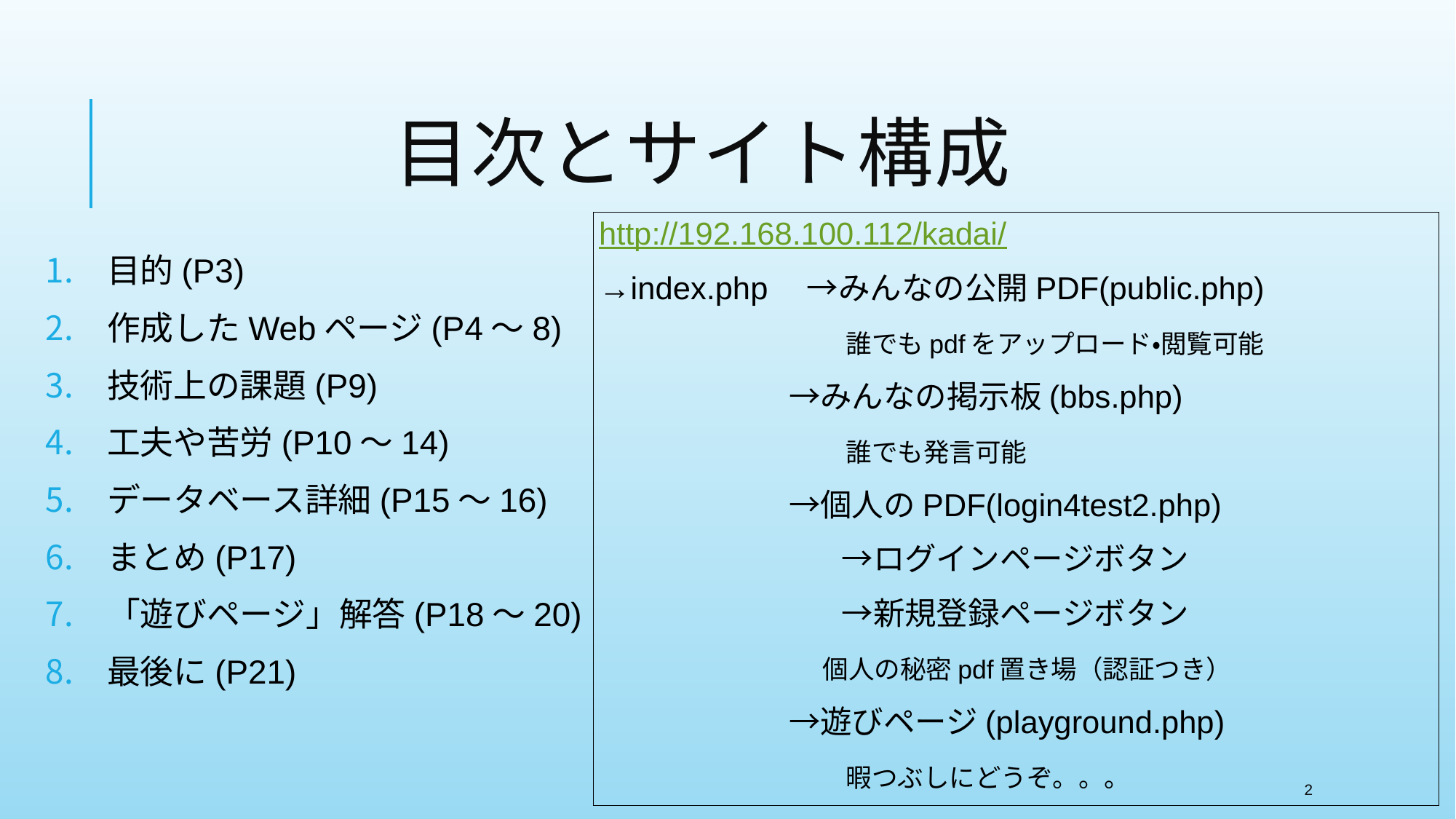

# 目次とサイト構成
http://192.168.100.112/kadai/
→index.php　→みんなの公開PDF(public.php)
　　　　　　　　誰でもpdfをアップロード・閲覧可能
　　　　　　→みんなの掲示板(bbs.php)
　　　　　　　　誰でも発言可能
　　　　　　→個人のPDF(login4test2.php)
　　　　　   　　→ログインページボタン
　　　　　　   　→新規登録ページボタン
                  　　　個人の秘密pdf置き場（認証つき）
　　　　　　→遊びページ(playground.php)
　　　　　　　　暇つぶしにどうぞ。。。

目的(P3)
作成したWebページ(P4～8)
技術上の課題(P9)
工夫や苦労(P10～14)
データベース詳細(P15～16)
まとめ(P17)
「遊びページ」解答(P18～20)
最後に(P21)

2